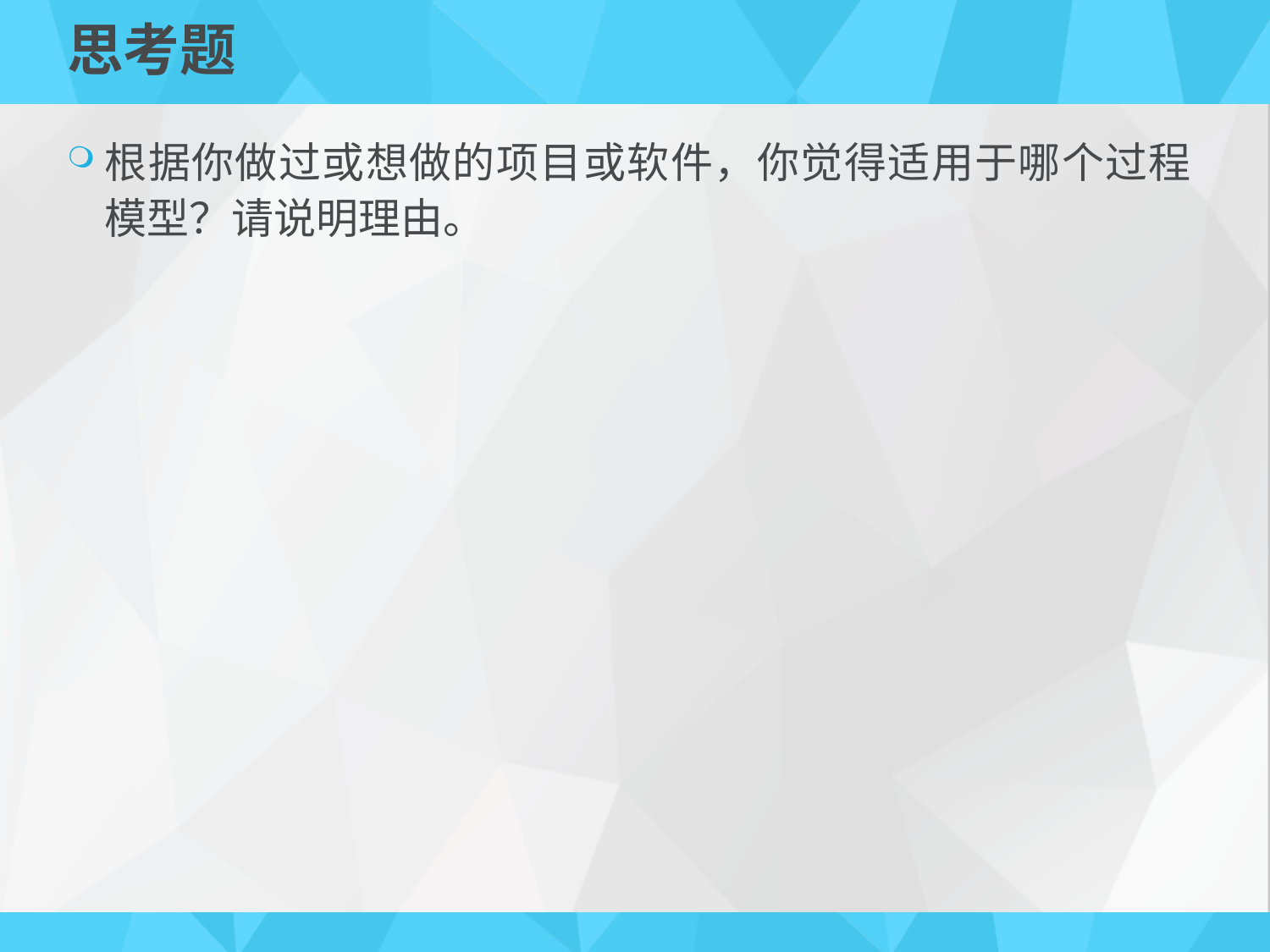

# 思考题
根据你做过或想做的项目或软件，你觉得适用于哪个过程模型？请说明理由。